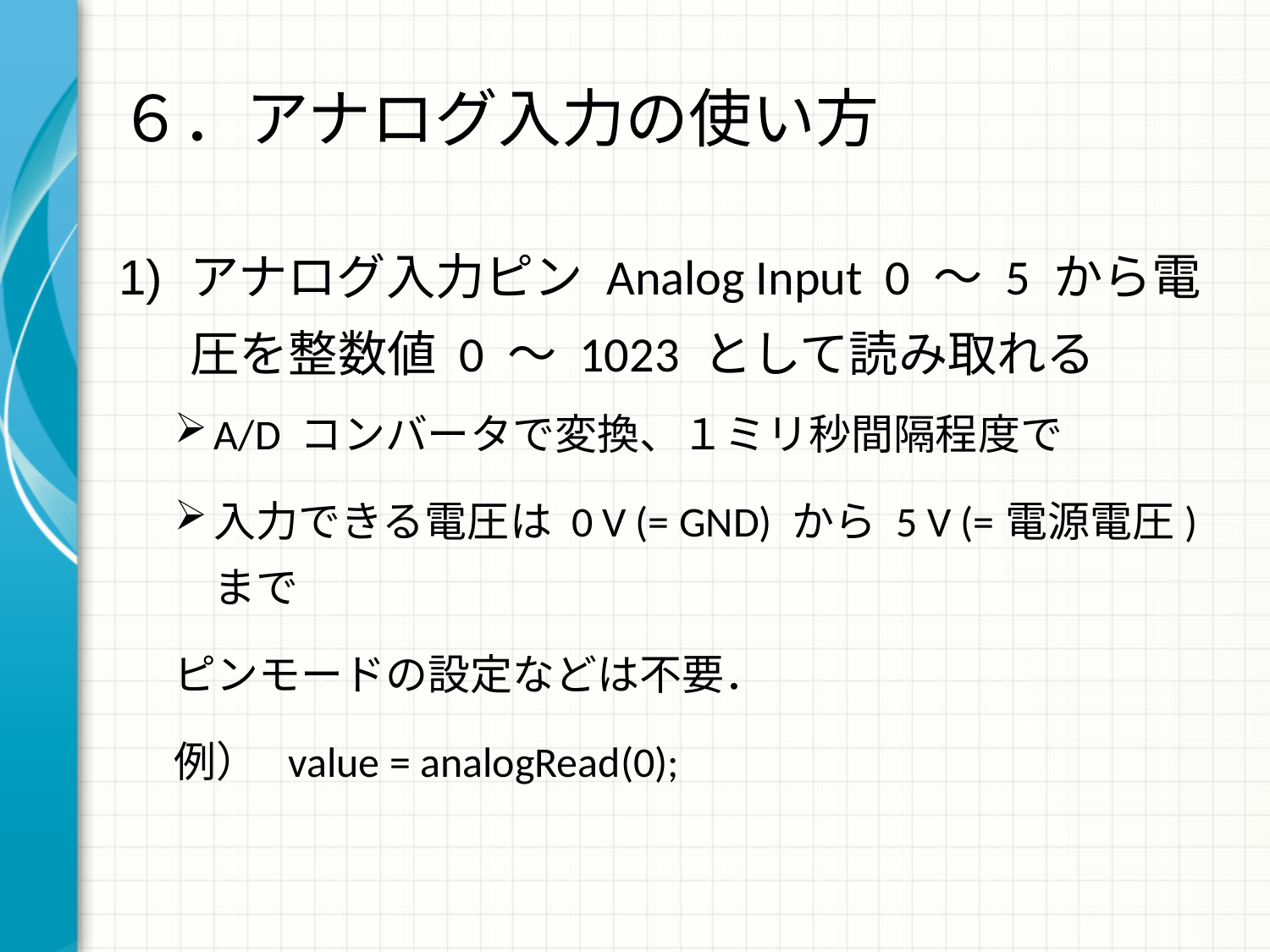

# ６．アナログ入力の使い方
アナログ入力ピン Analog Input  0 〜 5 から電圧を整数値 0 〜 1023 として読み取れる
A/D コンバータで変換、１ミリ秒間隔程度で
入力できる電圧は 0 V (= GND) から 5 V (=電源電圧) まで
ピンモードの設定などは不要．
例）  value = analogRead(0);